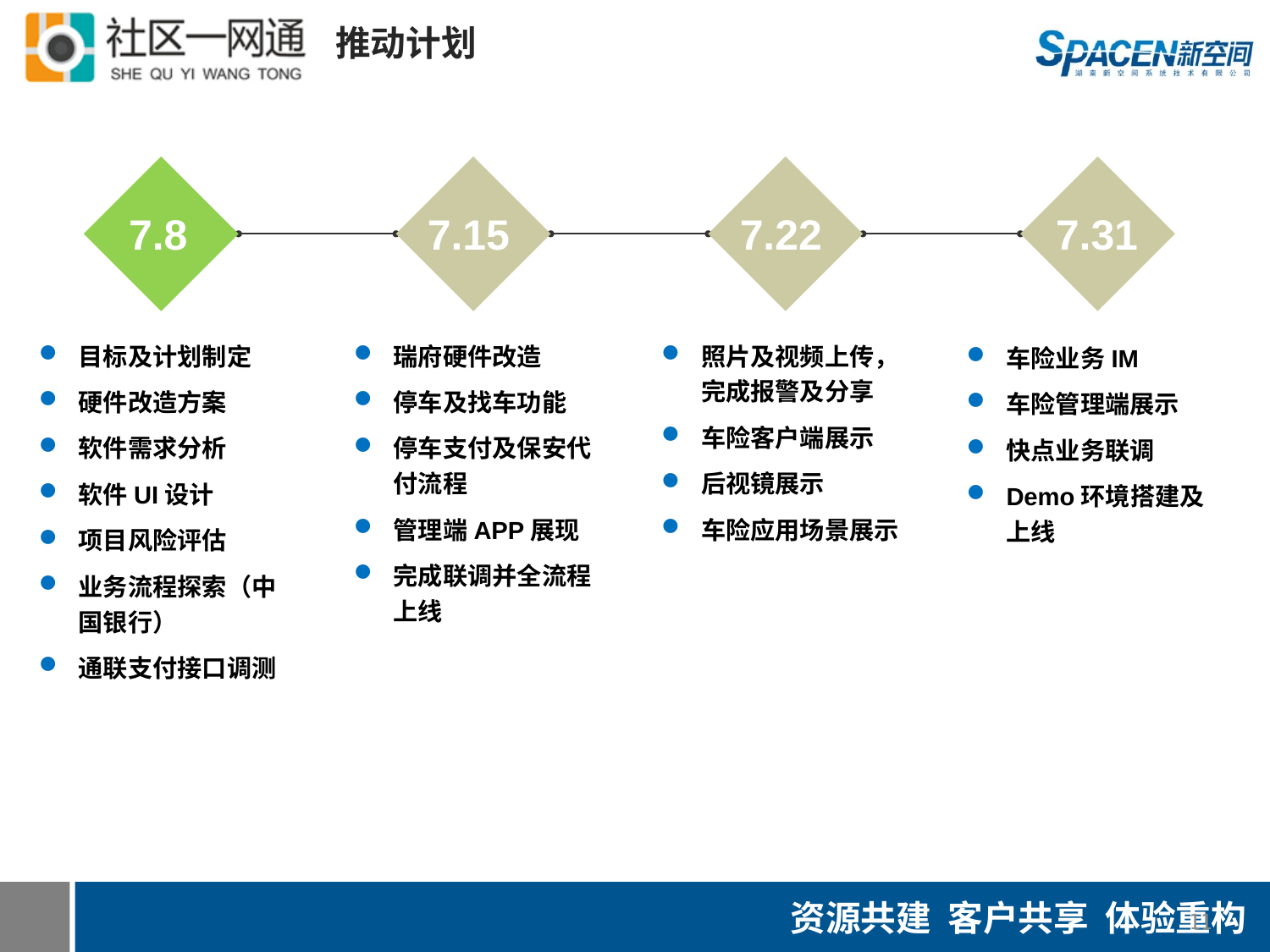

推动计划

7.8

7.15

7.22

7.31
目标及计划制定
硬件改造方案
软件需求分析
软件UI设计
项目风险评估
业务流程探索（中国银行）
通联支付接口调测
瑞府硬件改造
停车及找车功能
停车支付及保安代付流程
管理端APP展现
完成联调并全流程上线

照片及视频上传，完成报警及分享
车险客户端展示
后视镜展示
车险应用场景展示
车险业务IM
车险管理端展示
快点业务联调
Demo环境搭建及上线
11